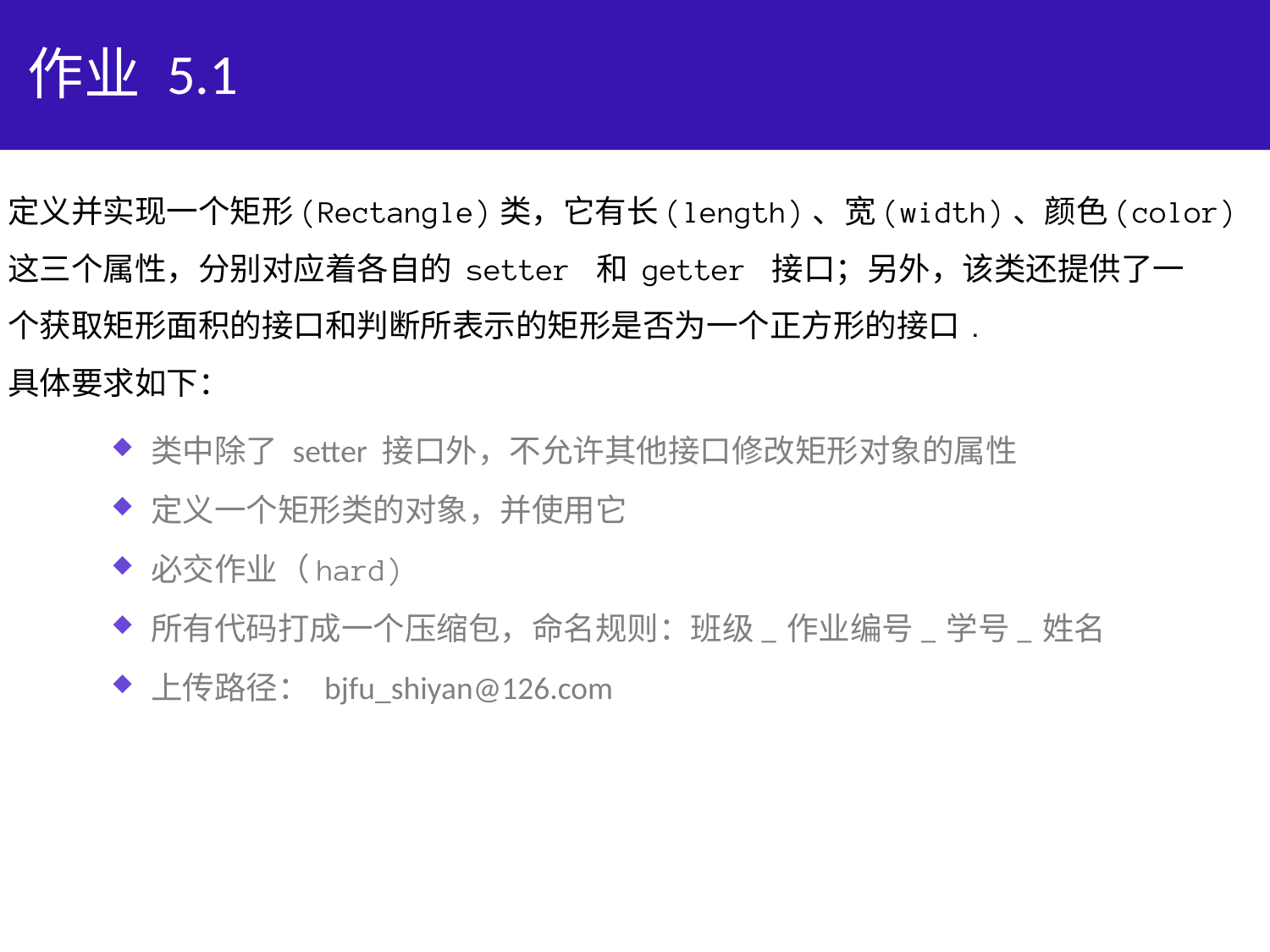

# 作业 5.1
定义并实现一个矩形(Rectangle)类，它有长(length)、宽(width)、颜色(color)
这三个属性，分别对应着各自的 setter 和 getter 接口；另外，该类还提供了一
个获取矩形面积的接口和判断所表示的矩形是否为一个正方形的接口.
具体要求如下：
类中除了 setter 接口外，不允许其他接口修改矩形对象的属性
定义一个矩形类的对象，并使用它
必交作业（hard)
所有代码打成一个压缩包，命名规则：班级_作业编号_学号_姓名
上传路径： bjfu_shiyan@126.com
20